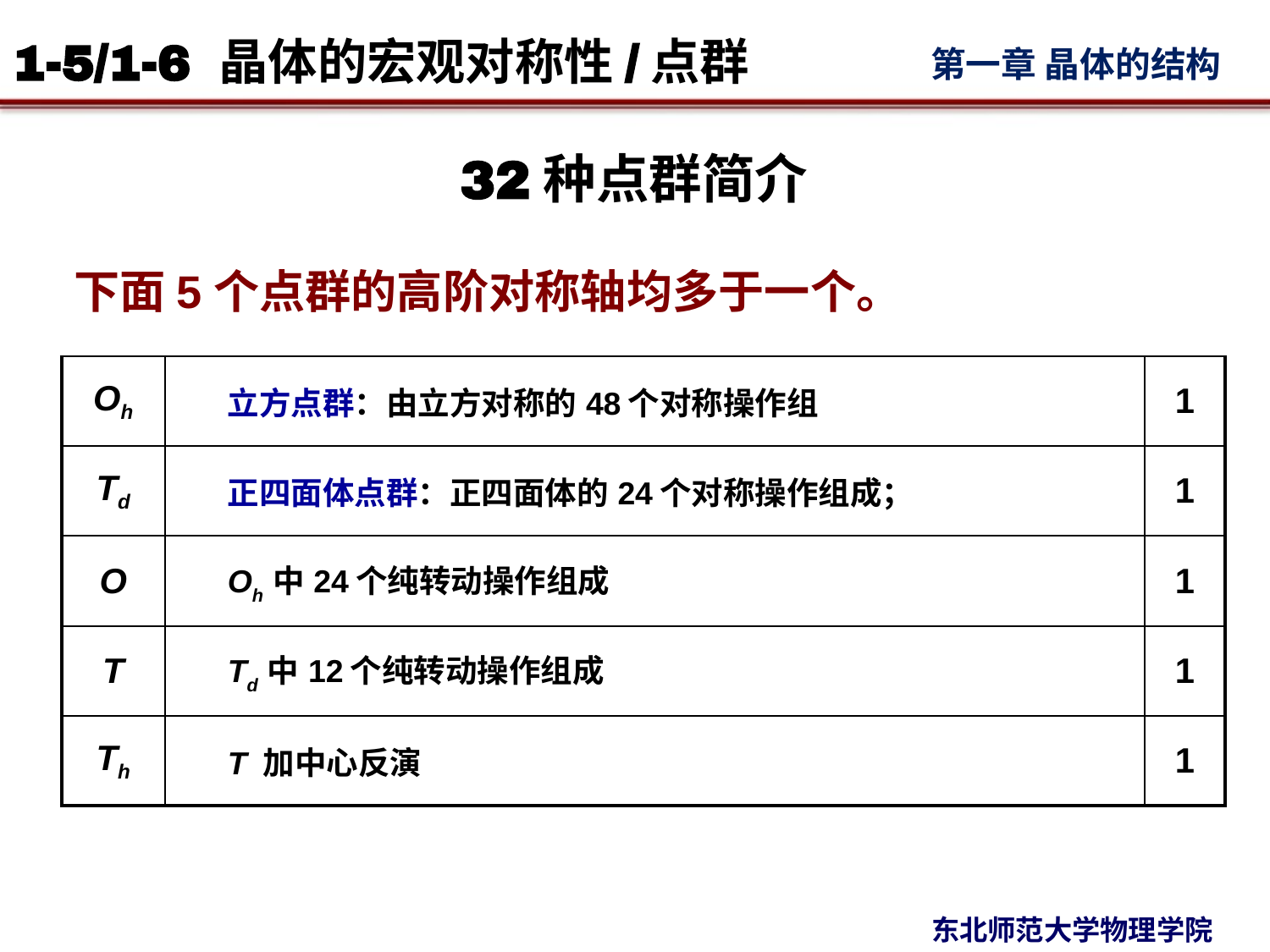

# 32种点群简介
下面5个点群的高阶对称轴均多于一个。
| Oh | 立方点群：由立方对称的48个对称操作组 | 1 |
| --- | --- | --- |
| Td | 正四面体点群：正四面体的24个对称操作组成； | 1 |
| O | Oh 中24个纯转动操作组成 | 1 |
| T | Td 中12个纯转动操作组成 | 1 |
| Th | T 加中心反演 | 1 |